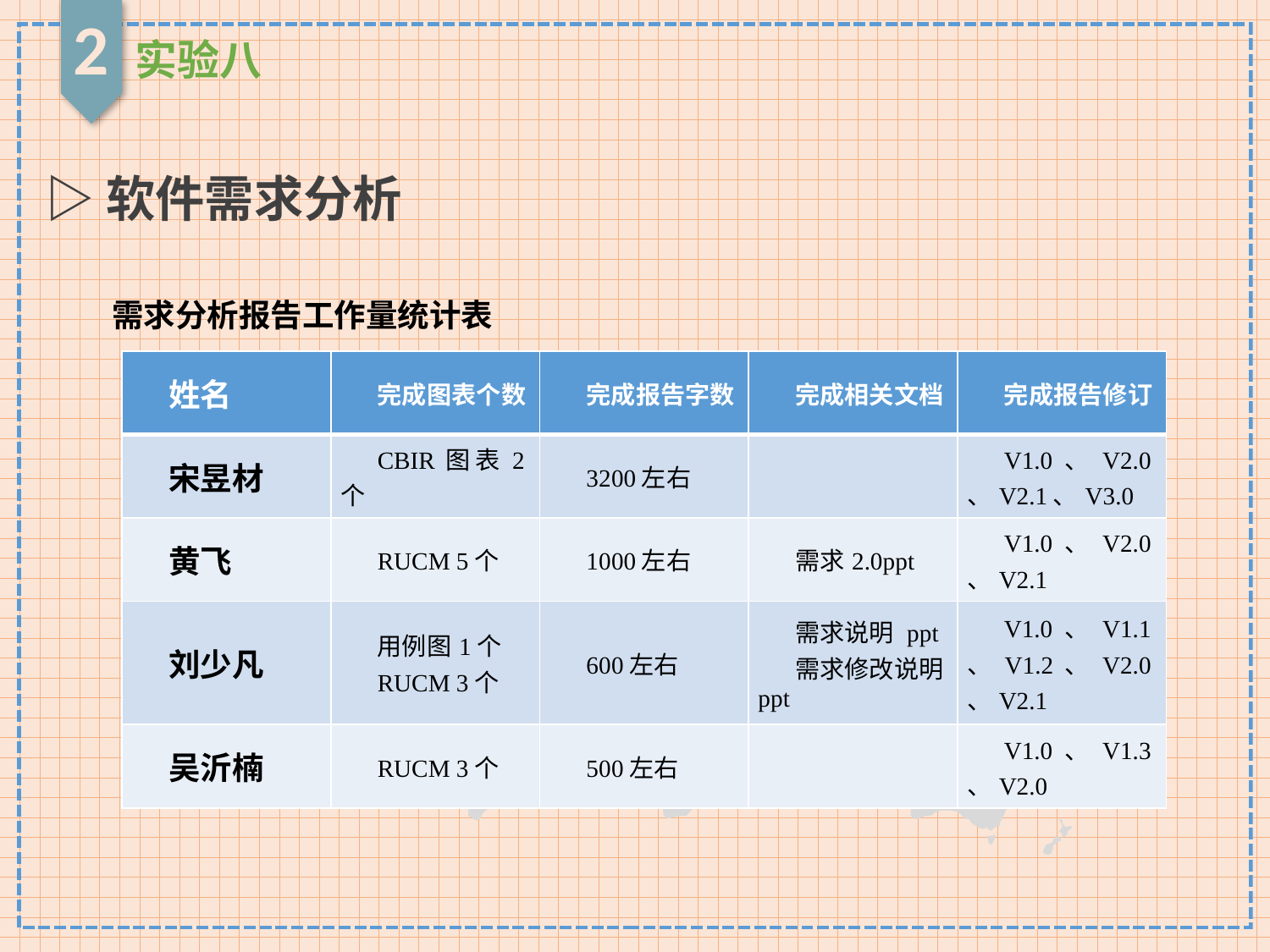

2
实验八
▷软件需求分析
需求分析报告工作量统计表

| 姓名 | 完成图表个数 | 完成报告字数 | 完成相关文档 | 完成报告修订 |
| --- | --- | --- | --- | --- |
| 宋昱材 | CBIR图表2个 | 3200左右 |  | V1.0、V2.0、V2.1、V3.0 |
| 黄飞 | RUCM 5个 | 1000左右 | 需求2.0ppt | V1.0、V2.0、V2.1 |
| 刘少凡 | 用例图1个 RUCM 3个 | 600左右 | 需求说明 ppt 需求修改说明ppt | V1.0、V1.1、V1.2、V2.0、V2.1 |
| 吴沂楠 | RUCM 3个 | 500左右 |  | V1.0、V1.3、V2.0 |